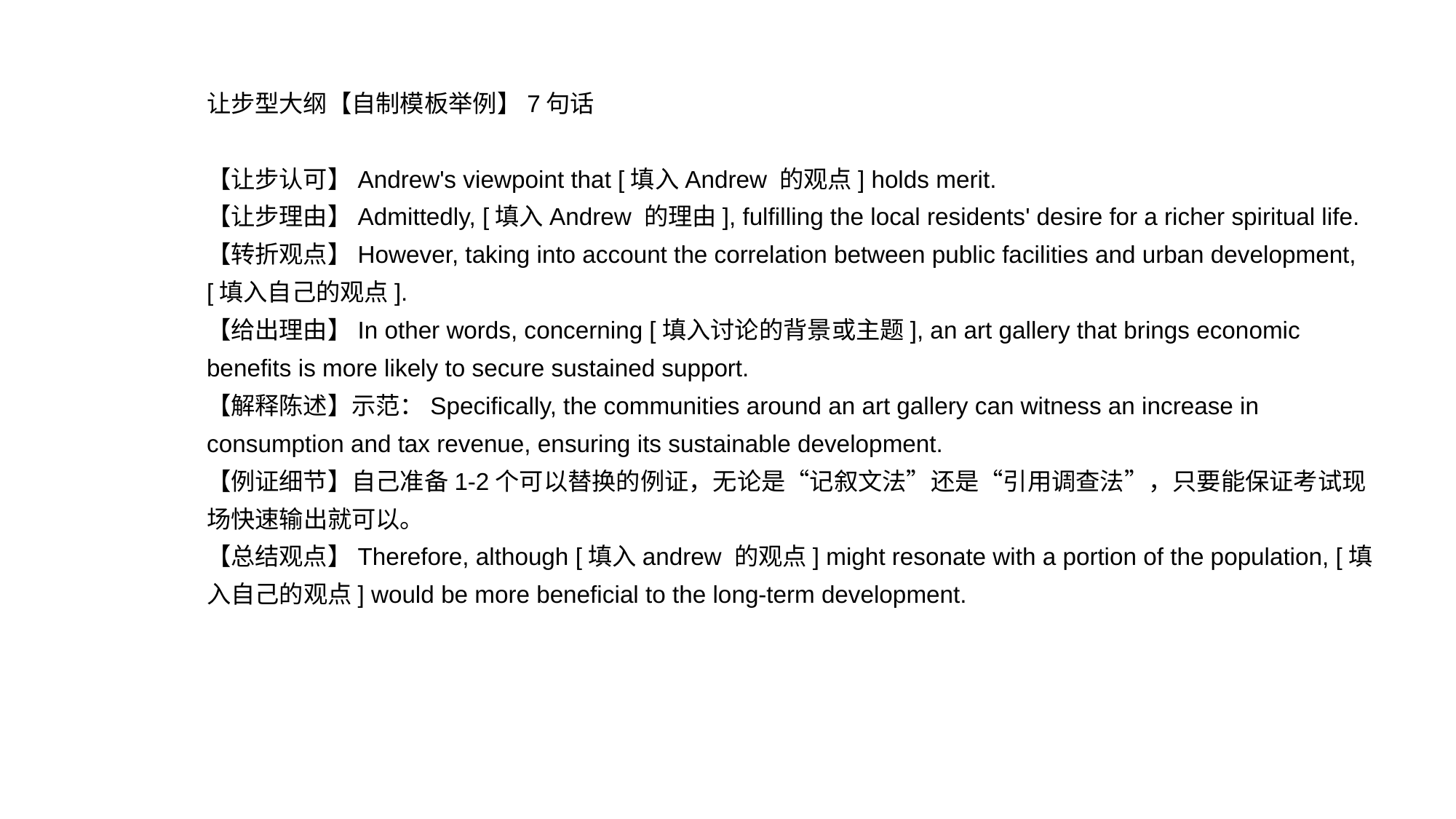

让步型大纲【自制模板举例】7句话

【让步认可】Andrew's viewpoint that [填入Andrew 的观点] holds merit.
【让步理由】Admittedly, [填入Andrew 的理由], fulfilling the local residents' desire for a richer spiritual life.
【转折观点】However, taking into account the correlation between public facilities and urban development, [填入自己的观点].
【给出理由】In other words, concerning [填入讨论的背景或主题], an art gallery that brings economic benefits is more likely to secure sustained support.
【解释陈述】示范：Specifically, the communities around an art gallery can witness an increase in consumption and tax revenue, ensuring its sustainable development.
【例证细节】自己准备1-2个可以替换的例证，无论是“记叙文法”还是“引用调查法”，只要能保证考试现场快速输出就可以。
【总结观点】Therefore, although [填入andrew 的观点] might resonate with a portion of the population, [填入自己的观点] would be more beneficial to the long-term development.